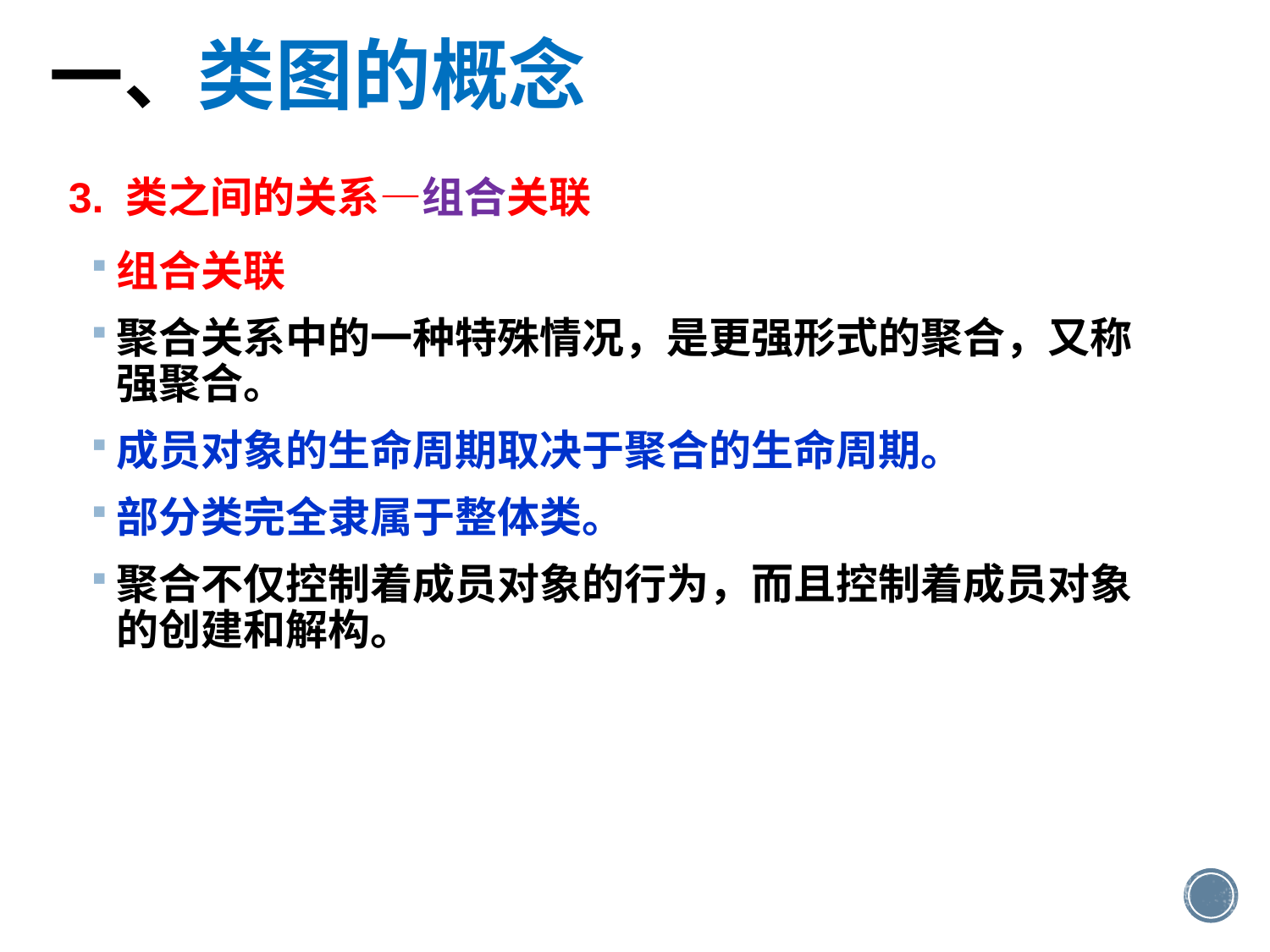

一、类图的概念
3. 类之间的关系—组合关联

组合关联
聚合关系中的一种特殊情况，是更强形式的聚合，又称强聚合。
成员对象的生命周期取决于聚合的生命周期。
部分类完全隶属于整体类。
聚合不仅控制着成员对象的行为，而且控制着成员对象的创建和解构。